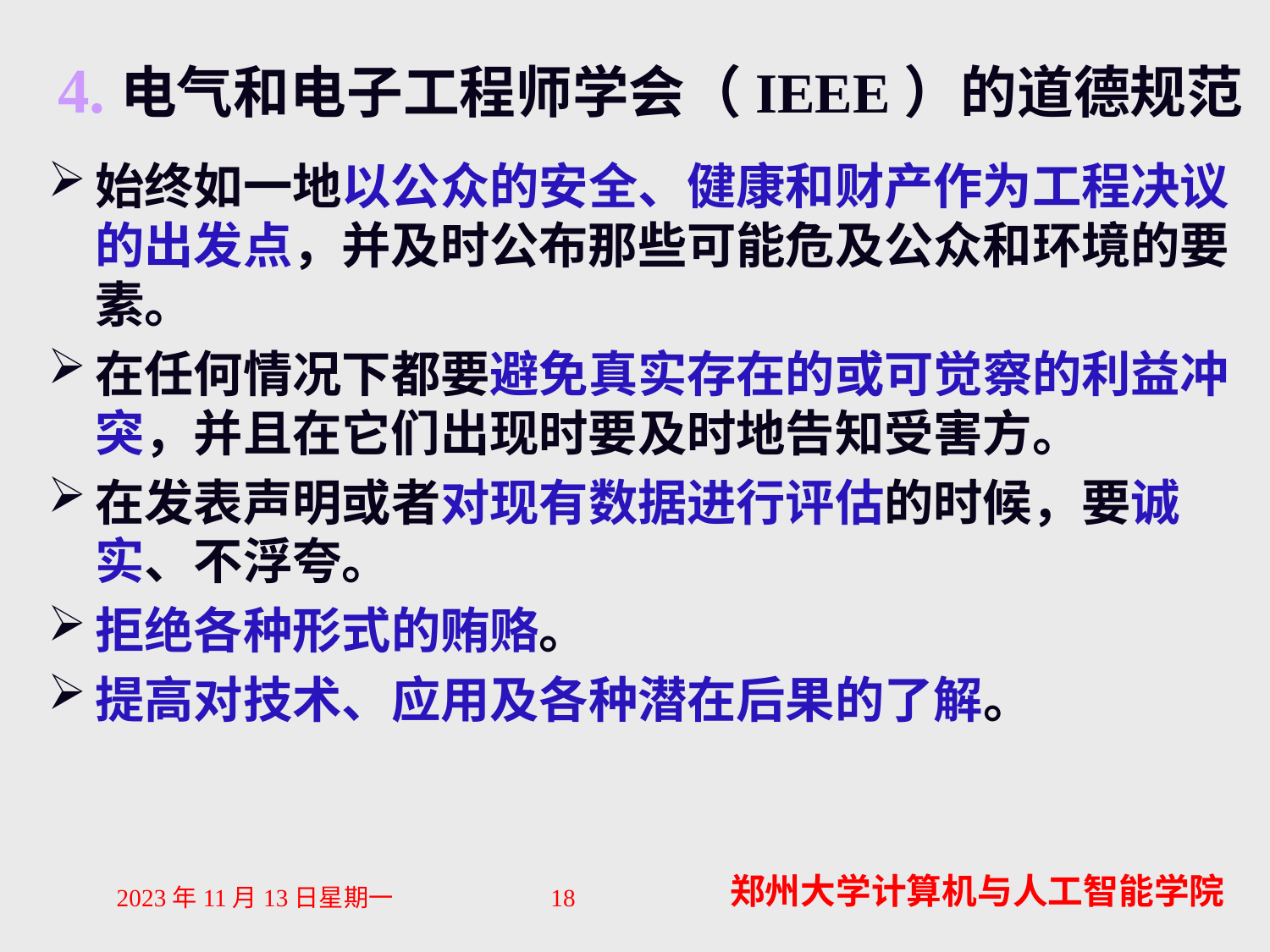

# 4.电气和电子工程师学会（IEEE）的道德规范
始终如一地以公众的安全、健康和财产作为工程决议的出发点，并及时公布那些可能危及公众和环境的要素。
在任何情况下都要避免真实存在的或可觉察的利益冲突，并且在它们出现时要及时地告知受害方。
在发表声明或者对现有数据进行评估的时候，要诚实、不浮夸。
拒绝各种形式的贿赂。
提高对技术、应用及各种潜在后果的了解。